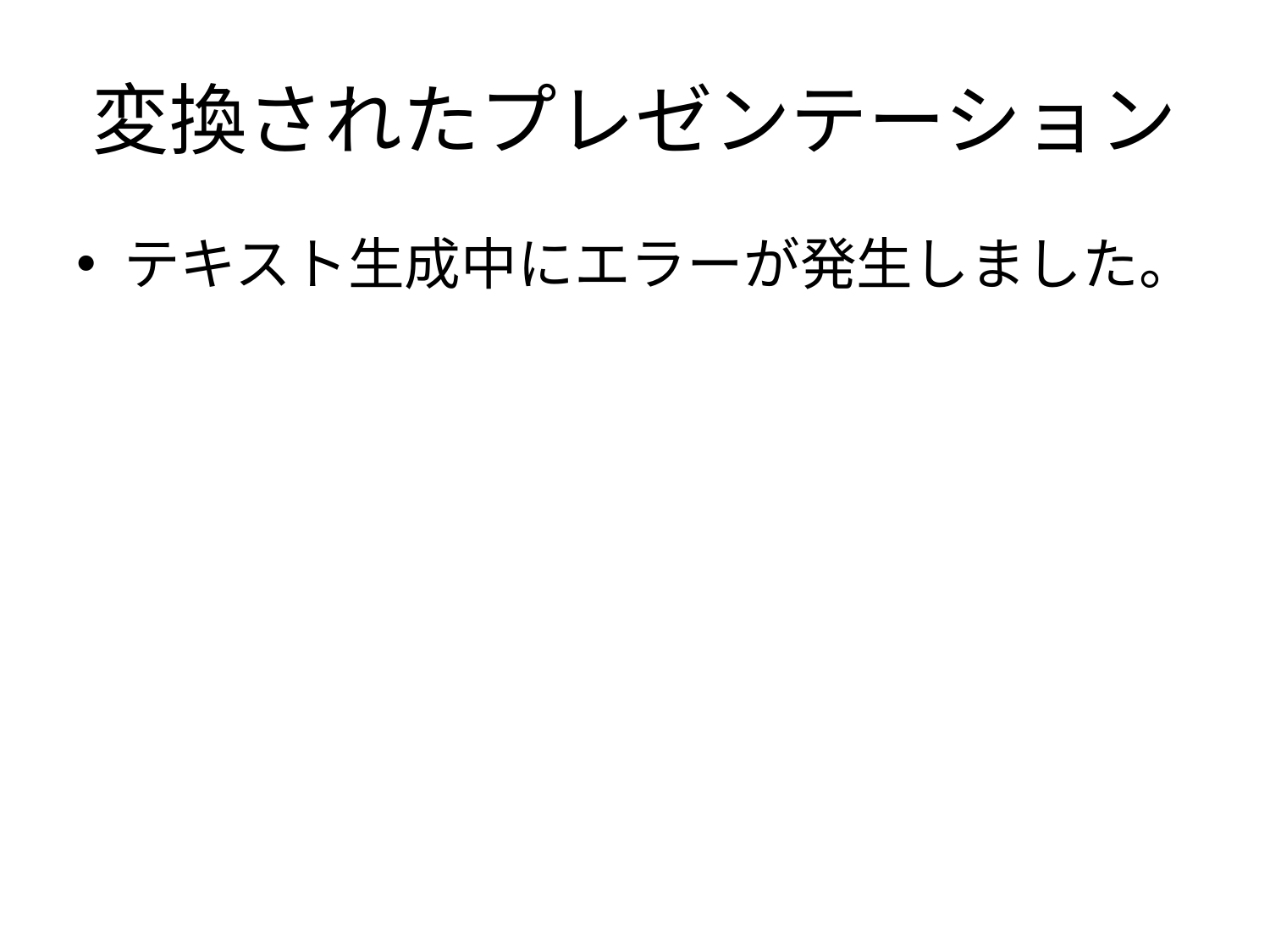

# 変換されたプレゼンテーション
テキスト生成中にエラーが発生しました。